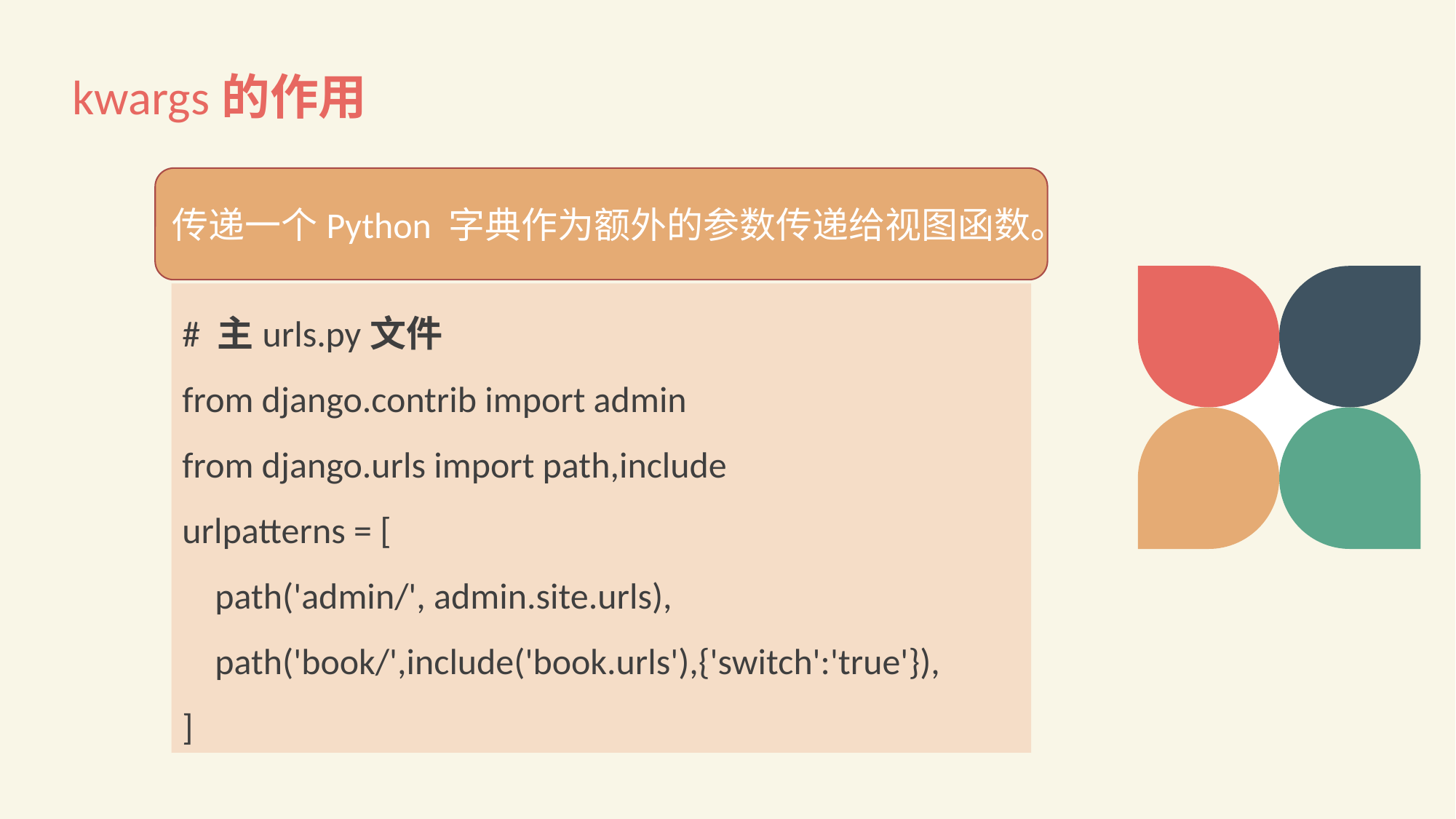

# kwargs的作用
传递一个Python 字典作为额外的参数传递给视图函数。

# 主urls.py文件
from django.contrib import admin
from django.urls import path,include
urlpatterns = [
    path('admin/', admin.site.urls),
    path('book/',include('book.urls'),{'switch':'true'}),
]
LOREM